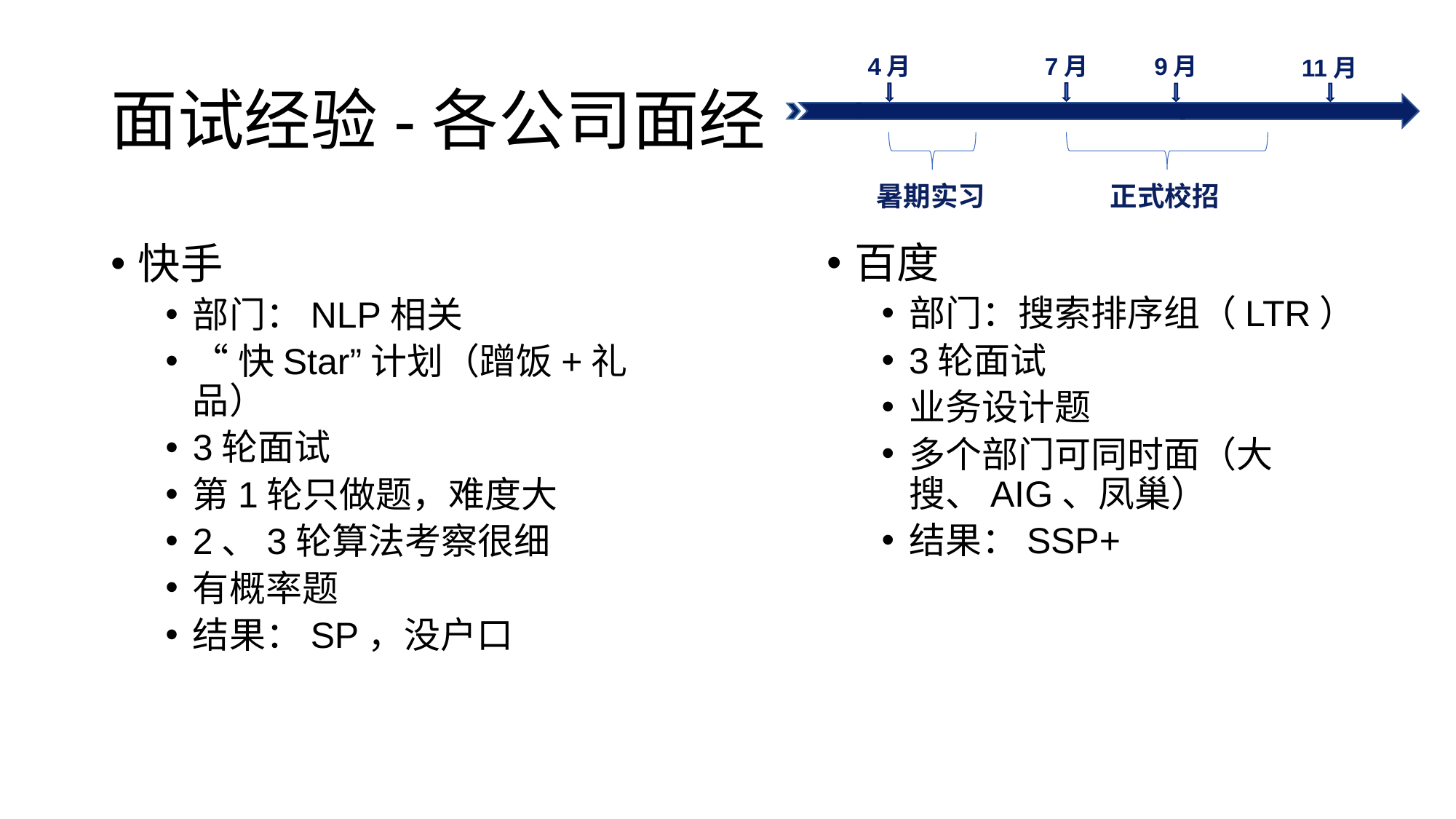

# 面试经验-各公司面经
7月

4月

9月

11月

暑期实习
正式校招
百度
部门：搜索排序组（LTR）
3轮面试
业务设计题
多个部门可同时面（大搜、AIG、凤巢）
结果：SSP+

快手
部门：NLP相关
“快Star”计划（蹭饭+礼品）
3轮面试
第1轮只做题，难度大
2、3轮算法考察很细
有概率题
结果：SP，没户口